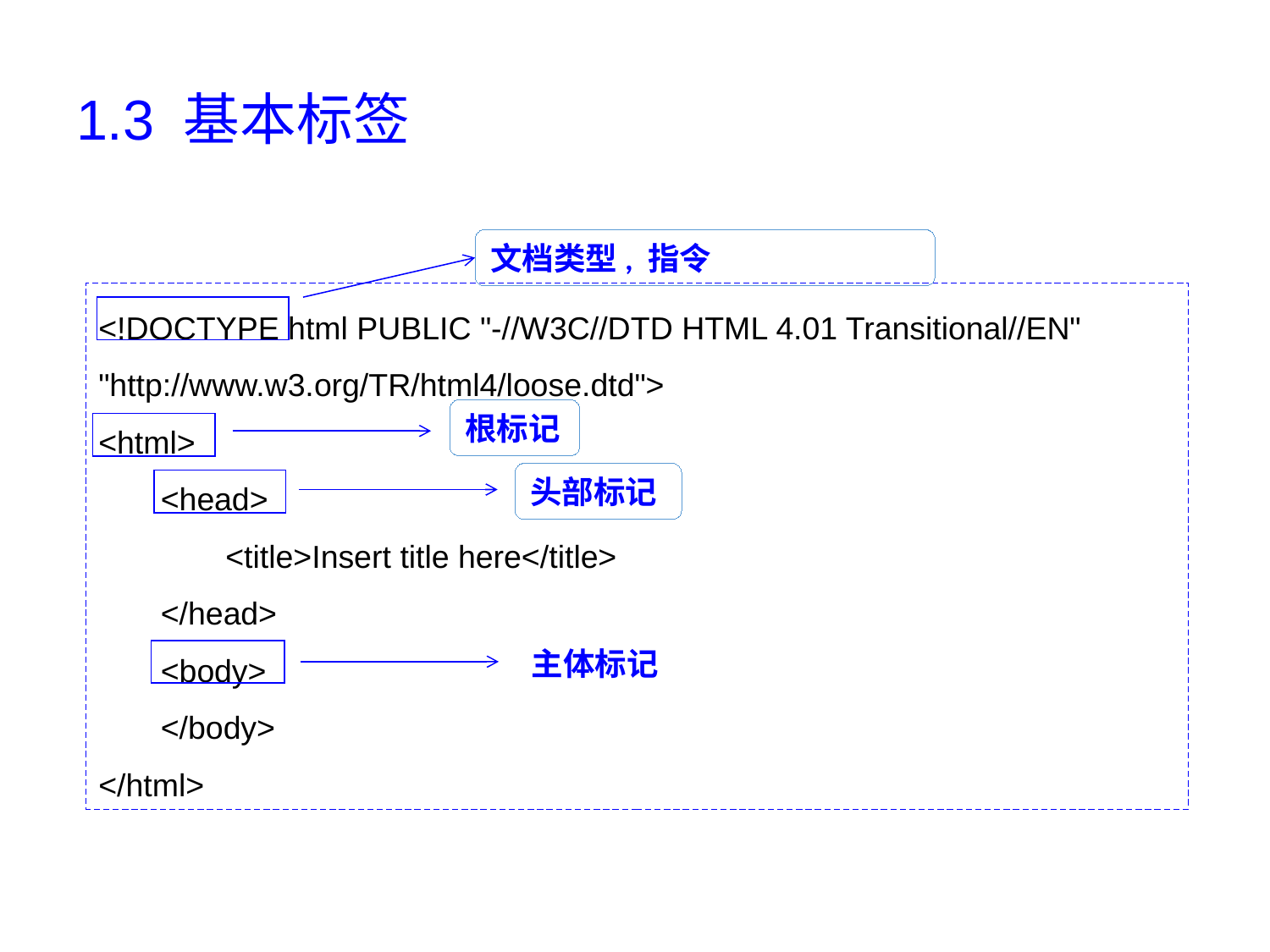

# 1.3 基本标签
文档类型, 指令
<!DOCTYPE html PUBLIC "-//W3C//DTD HTML 4.01 Transitional//EN"
"http://www.w3.org/TR/html4/loose.dtd">
<html>
       <head>
	<title>Insert title here</title>
       </head>
       <body>
       </body>
</html>

根标记

头部标记

主体标记